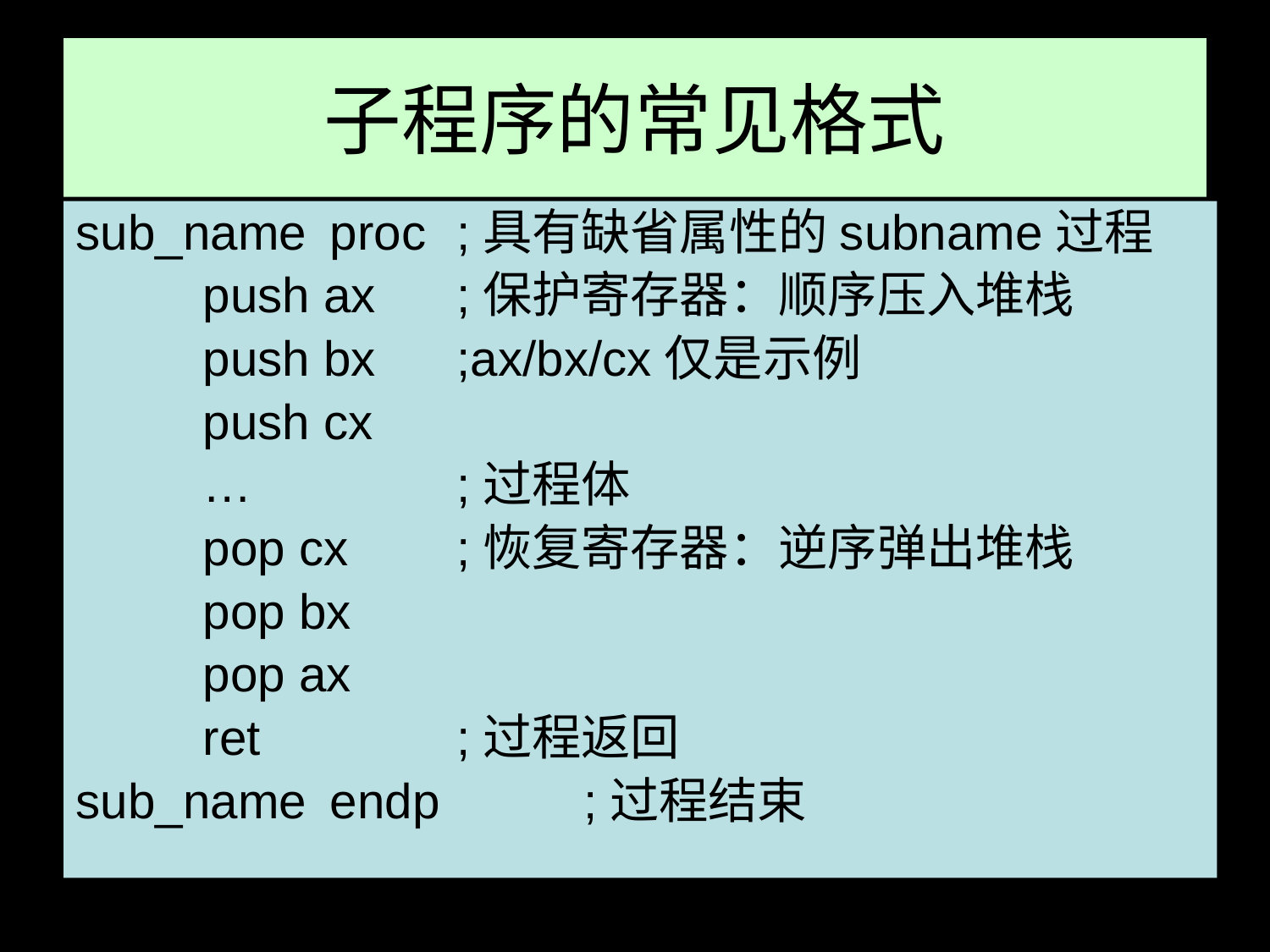

# 子程序的常见格式
sub_name	proc	;具有缺省属性的subname过程
	push ax	;保护寄存器：顺序压入堆栈
	push bx	;ax/bx/cx仅是示例
	push cx
	…		;过程体
	pop cx	;恢复寄存器：逆序弹出堆栈
	pop bx
	pop ax
	ret		;过程返回
sub_name	endp		;过程结束